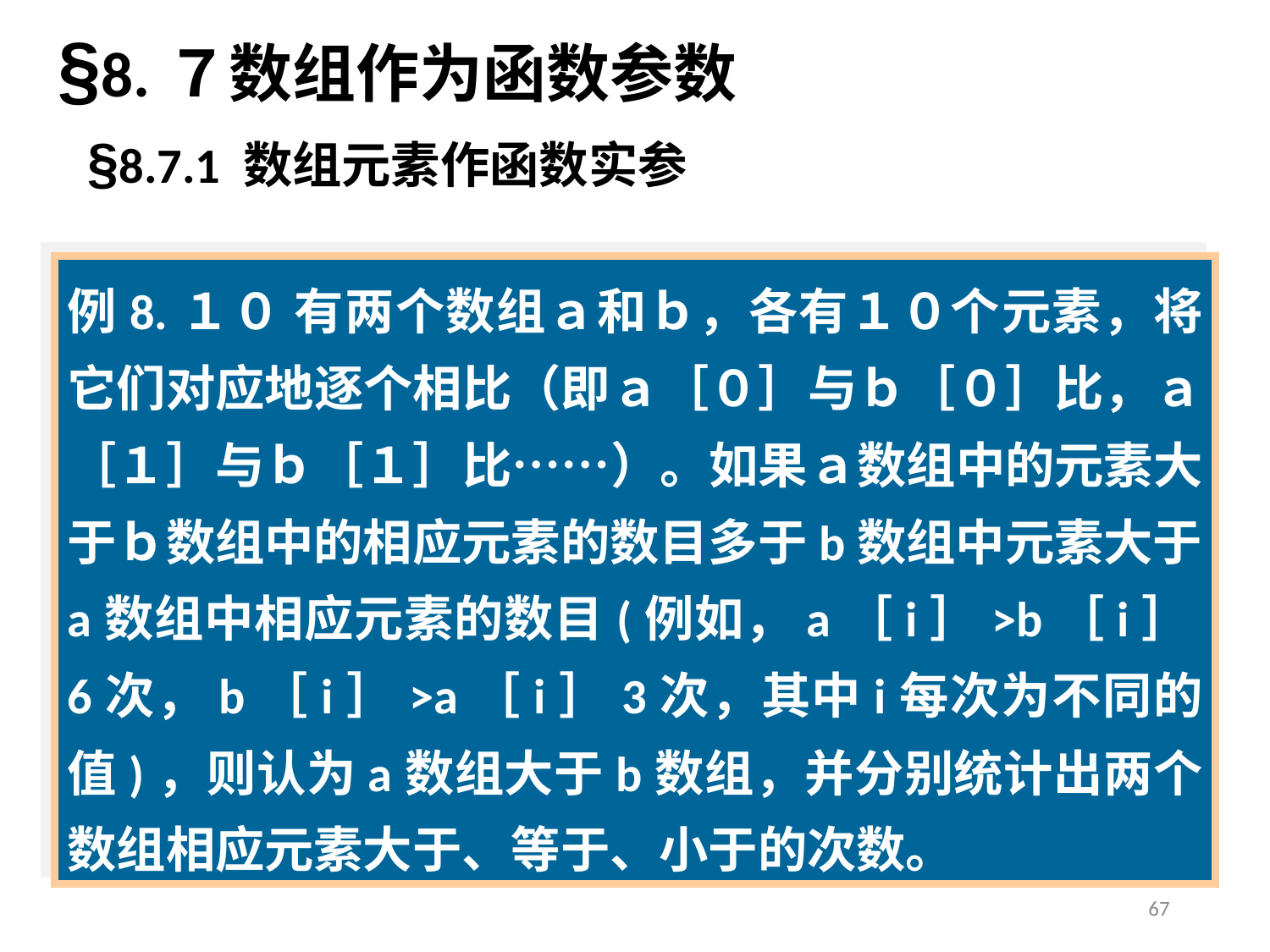

§8.７数组作为函数参数
§8.7.1 数组元素作函数实参
例8.１０ 有两个数组ａ和ｂ，各有１０个元素，将它们对应地逐个相比（即ａ［０］与ｂ［０］比，ａ［１］与ｂ［１］比……）。如果ａ数组中的元素大于ｂ数组中的相应元素的数目多于b数组中元素大于a数组中相应元素的数目(例如，a［i］>b［i］6次，b［i］>a［i］3次，其中i每次为不同的值)，则认为a数组大于b数组，并分别统计出两个数组相应元素大于、等于、小于的次数。
67